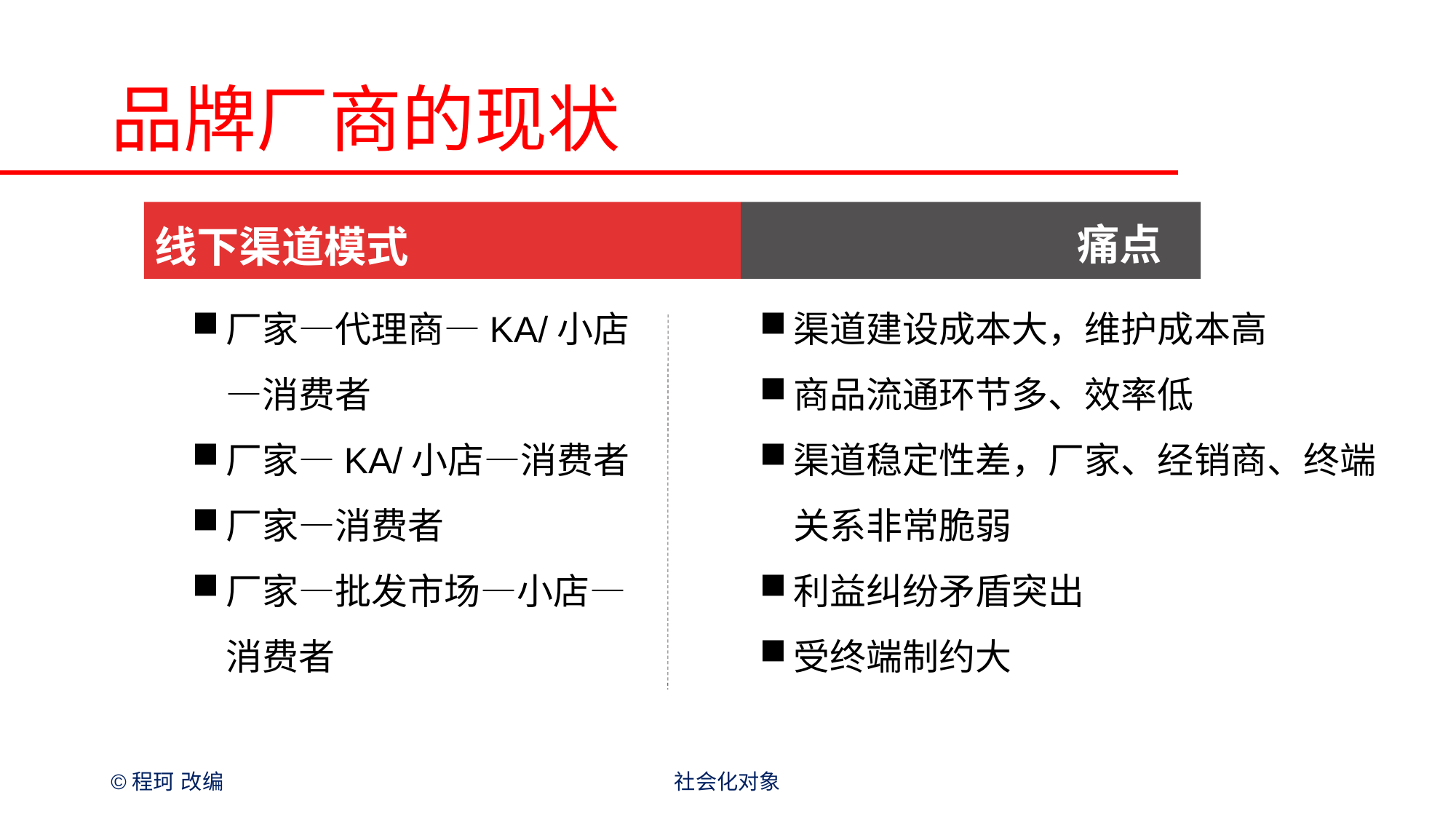

# 品牌厂商的现状

痛点
线下渠道模式
厂家—代理商—KA/小店—消费者
厂家—KA/小店—消费者
厂家—消费者
厂家—批发市场—小店—消费者

渠道建设成本大，维护成本高
商品流通环节多、效率低
渠道稳定性差，厂家、经销商、终端关系非常脆弱
利益纠纷矛盾突出
受终端制约大

©程珂 改编
社会化对象
5